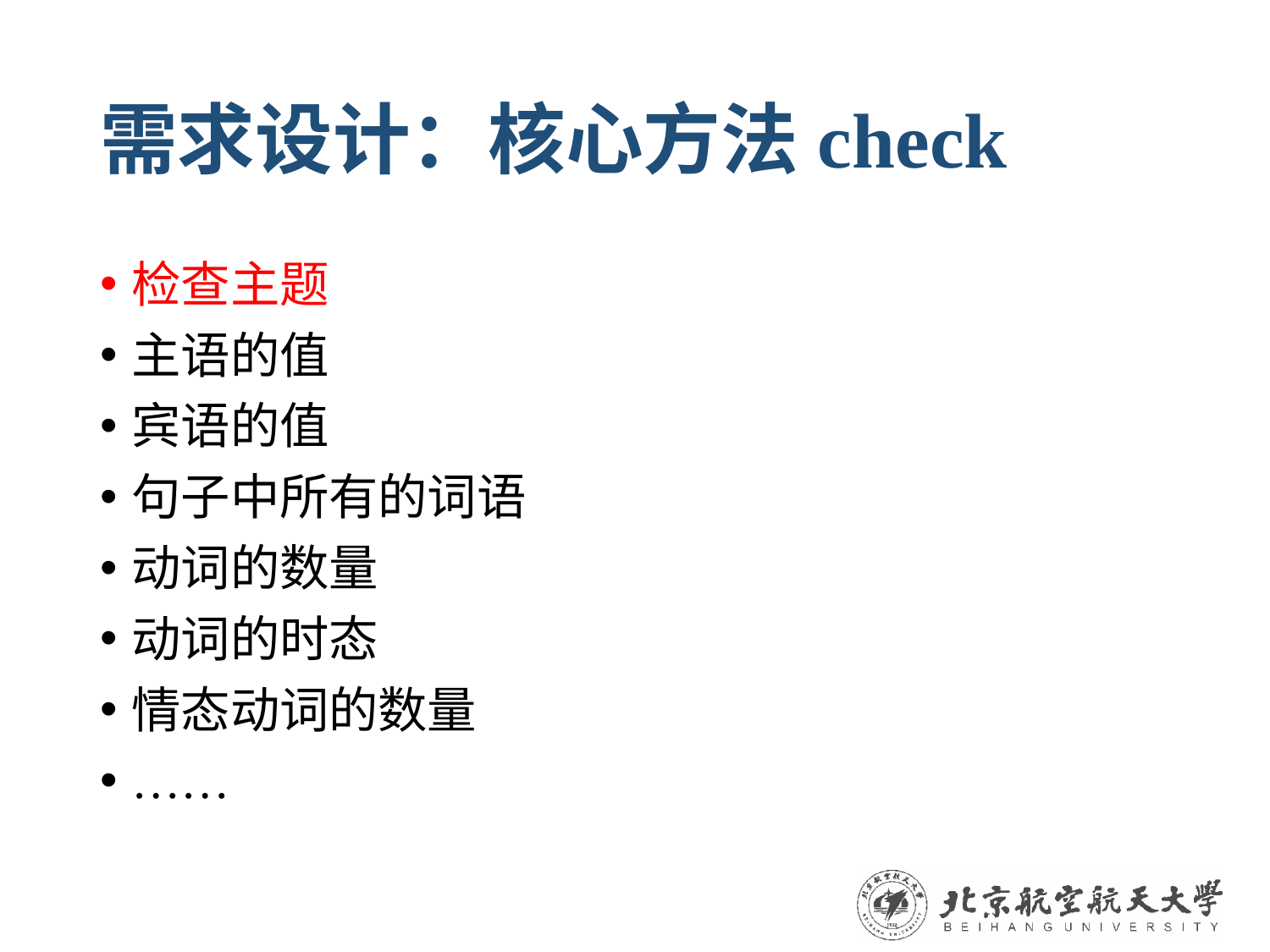

# 需求设计：核心方法check
检查主题
主语的值
宾语的值
句子中所有的词语
动词的数量
动词的时态
情态动词的数量
……